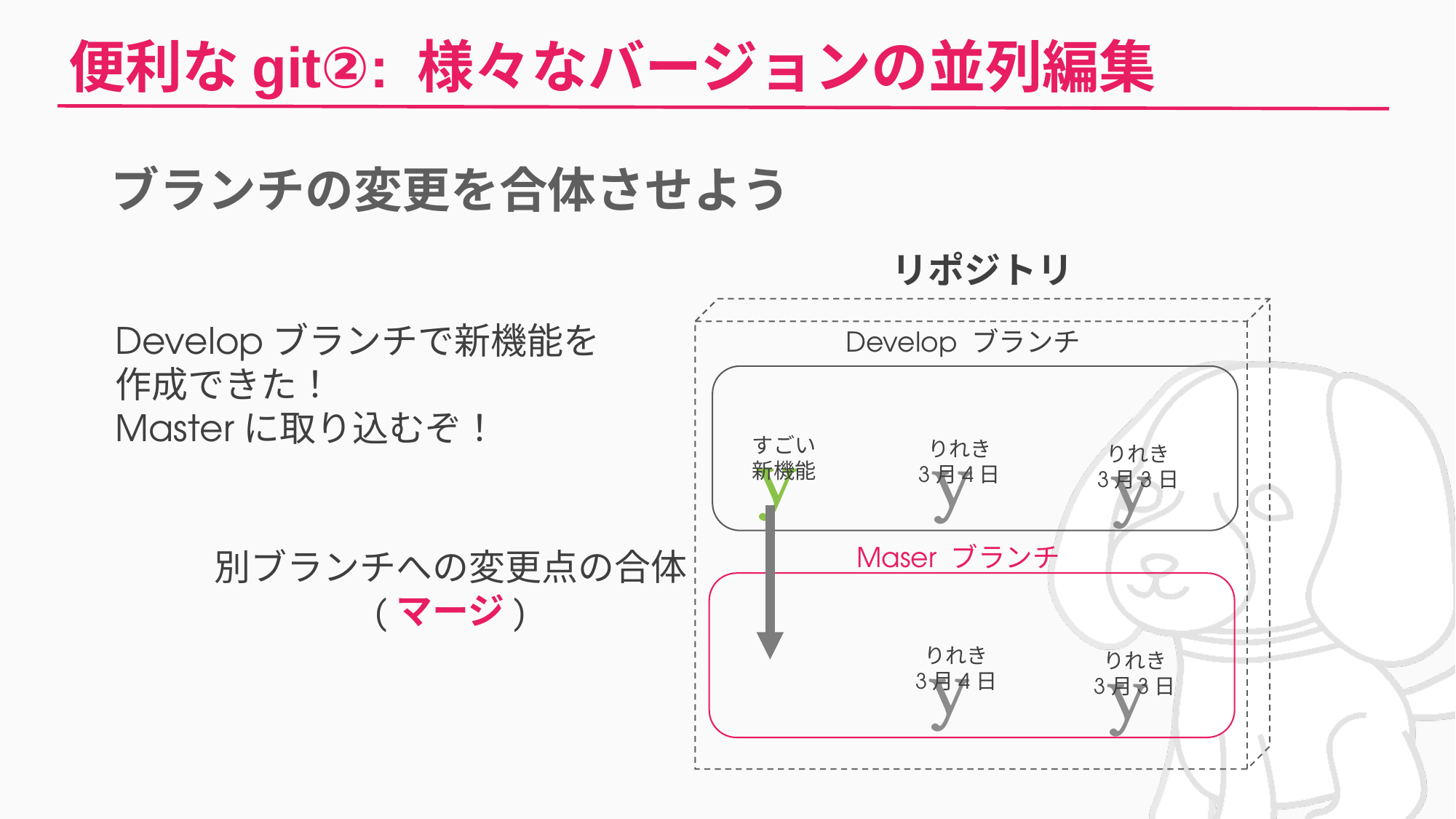

# 便利なgit②: 様々なバージョンの並列編集
ブランチの変更を合体させよう
リポジトリ

Developブランチで新機能を
作成できた！
Masterに取り込むぞ！
Develop ブランチ

すごい
新機能
りれき
3月4日
りれき
3月3日
Maser ブランチ
別ブランチへの変更点の合体
(マージ)

りれき
3月4日
りれき
3月3日